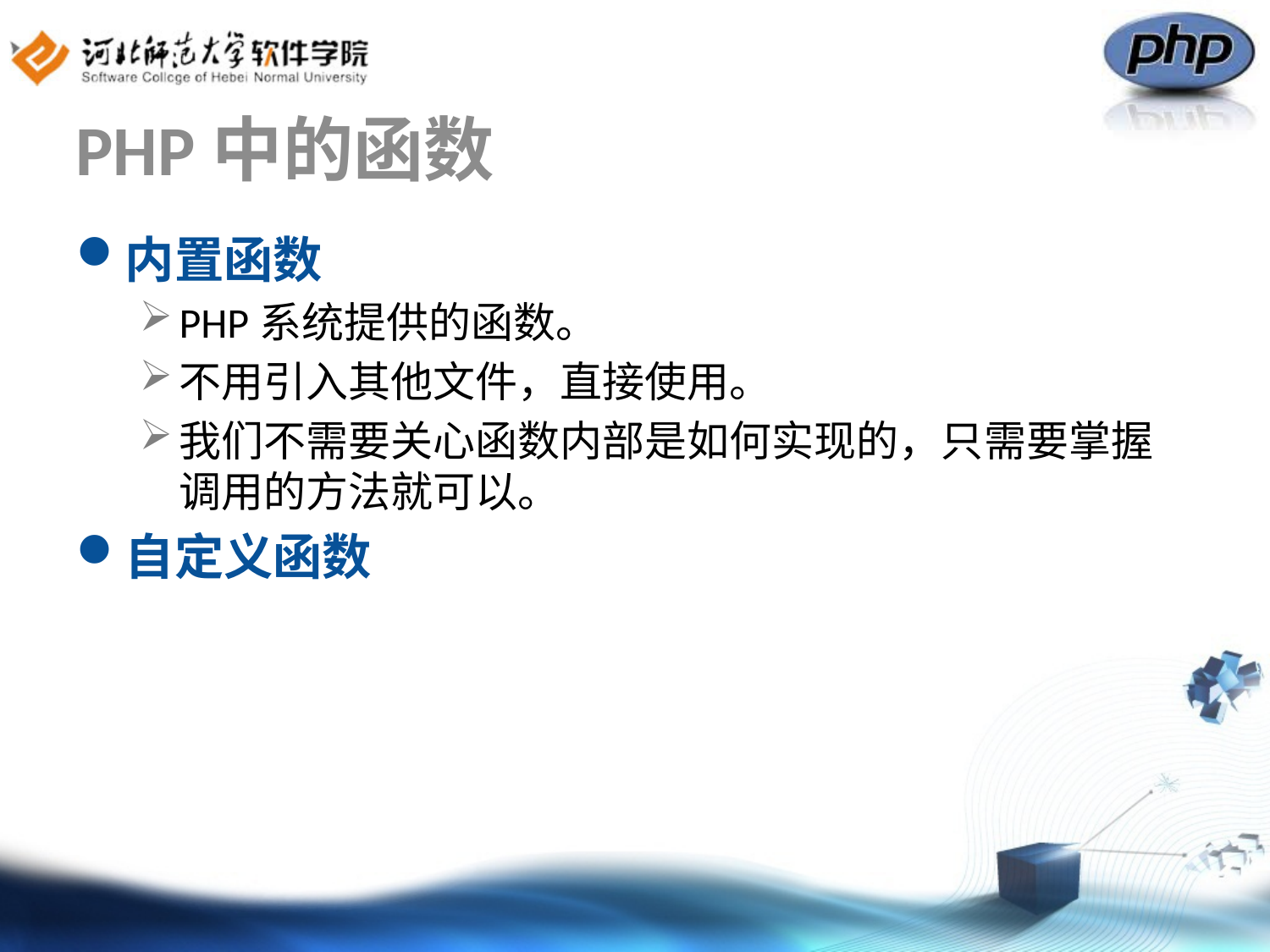

# PHP中的函数
内置函数
PHP系统提供的函数。
不用引入其他文件，直接使用。
我们不需要关心函数内部是如何实现的，只需要掌握调用的方法就可以。
自定义函数